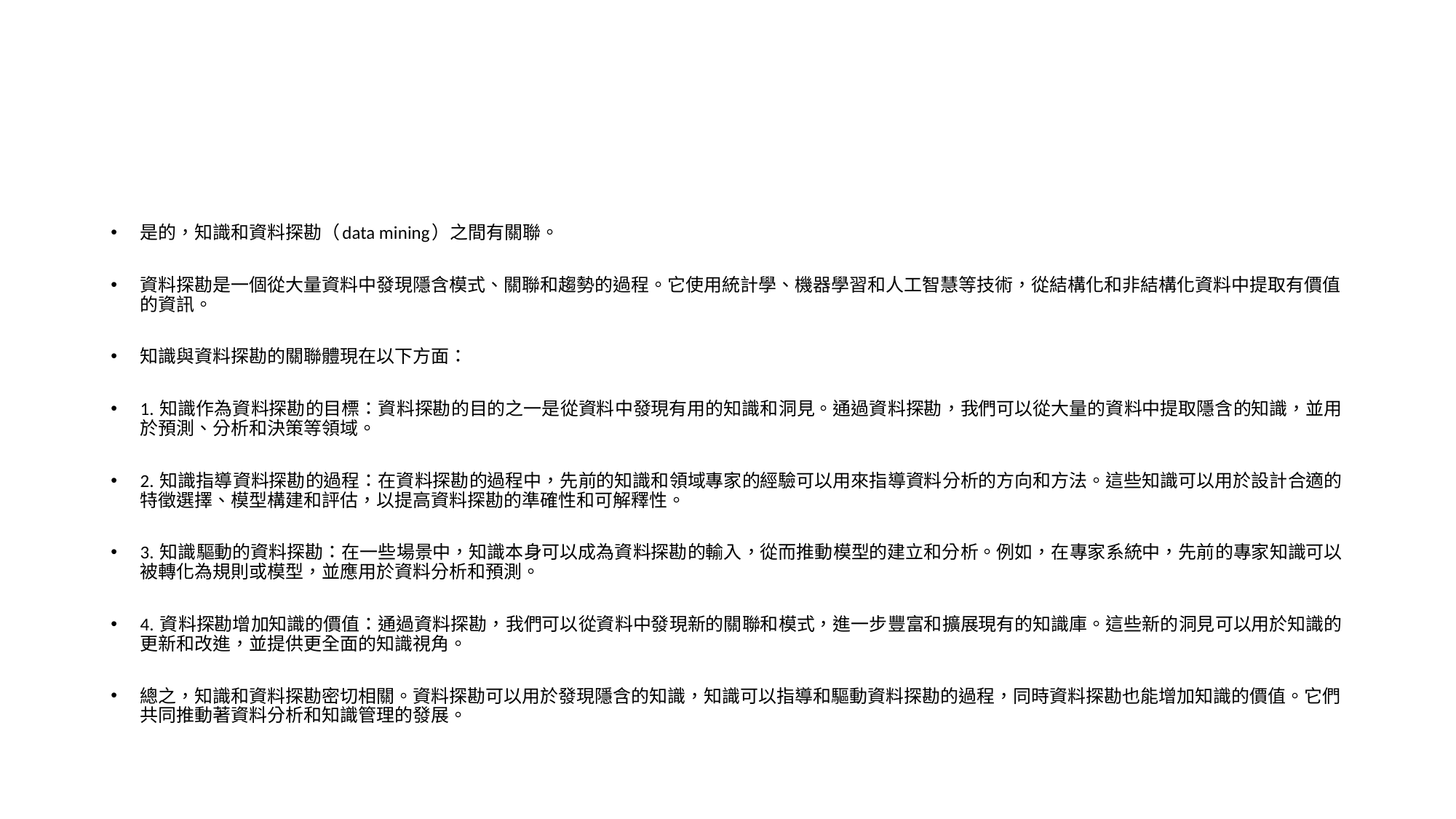

#
是的，知識和資料探勘（data mining）之間有關聯。

資料探勘是一個從大量資料中發現隱含模式、關聯和趨勢的過程。它使用統計學、機器學習和人工智慧等技術，從結構化和非結構化資料中提取有價值的資訊。

知識與資料探勘的關聯體現在以下方面：

1. 知識作為資料探勘的目標：資料探勘的目的之一是從資料中發現有用的知識和洞見。通過資料探勘，我們可以從大量的資料中提取隱含的知識，並用於預測、分析和決策等領域。

2. 知識指導資料探勘的過程：在資料探勘的過程中，先前的知識和領域專家的經驗可以用來指導資料分析的方向和方法。這些知識可以用於設計合適的特徵選擇、模型構建和評估，以提高資料探勘的準確性和可解釋性。

3. 知識驅動的資料探勘：在一些場景中，知識本身可以成為資料探勘的輸入，從而推動模型的建立和分析。例如，在專家系統中，先前的專家知識可以被轉化為規則或模型，並應用於資料分析和預測。

4. 資料探勘增加知識的價值：通過資料探勘，我們可以從資料中發現新的關聯和模式，進一步豐富和擴展現有的知識庫。這些新的洞見可以用於知識的更新和改進，並提供更全面的知識視角。

總之，知識和資料探勘密切相關。資料探勘可以用於發現隱含的知識，知識可以指導和驅動資料探勘的過程，同時資料探勘也能增加知識的價值。它們共同推動著資料分析和知識管理的發展。